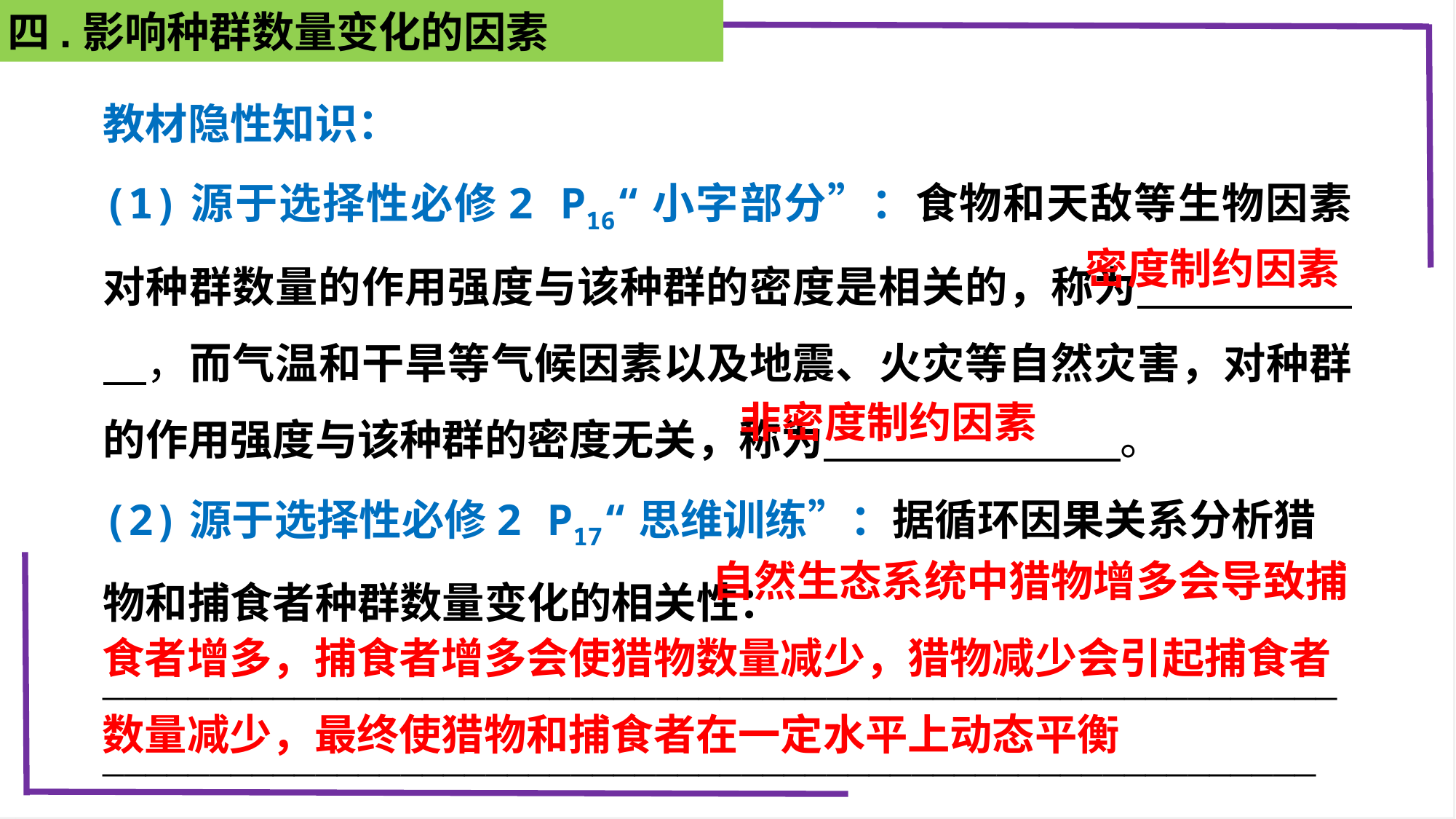

四.影响种群数量变化的因素
教材隐性知识：
(1)源于选择性必修2 P16“小字部分”：食物和天敌等生物因素对种群数量的作用强度与该种群的密度是相关的，称为　　　　　　，而气温和干旱等气候因素以及地震、火灾等自然灾害，对种群的作用强度与该种群的密度无关，称为　　　　　　　。
(2)源于选择性必修2 P17“思维训练”：据循环因果关系分析猎物和捕食者种群数量变化的相关性：___________________________________________________________________________________________________________________。
密度制约因素
非密度制约因素
自然生态系统中猎物增多会导致捕
食者增多，捕食者增多会使猎物数量减少，猎物减少会引起捕食者数量减少，最终使猎物和捕食者在一定水平上动态平衡